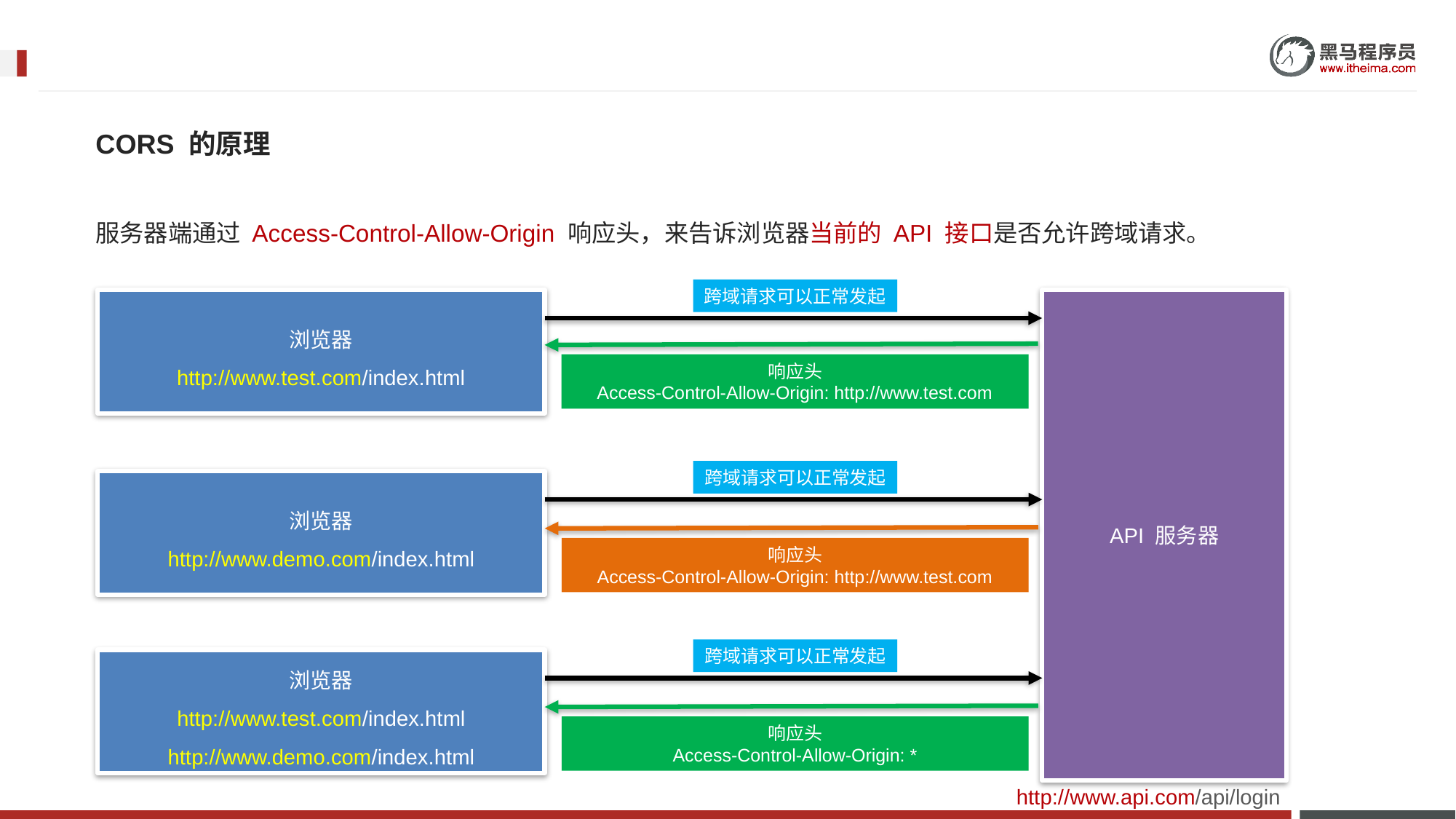

CORS 的原理
服务器端通过 Access-Control-Allow-Origin 响应头，来告诉浏览器当前的 API 接口是否允许跨域请求。
跨域请求可以正常发起
API 服务器
http://www.api.com/api/login
浏览器
http://www.test.com/index.html
响应头
Access-Control-Allow-Origin: http://www.test.com
跨域请求可以正常发起
浏览器
http://www.demo.com/index.html
响应头
Access-Control-Allow-Origin: http://www.test.com
跨域请求可以正常发起
浏览器
http://www.test.com/index.html
http://www.demo.com/index.html
响应头
Access-Control-Allow-Origin: *